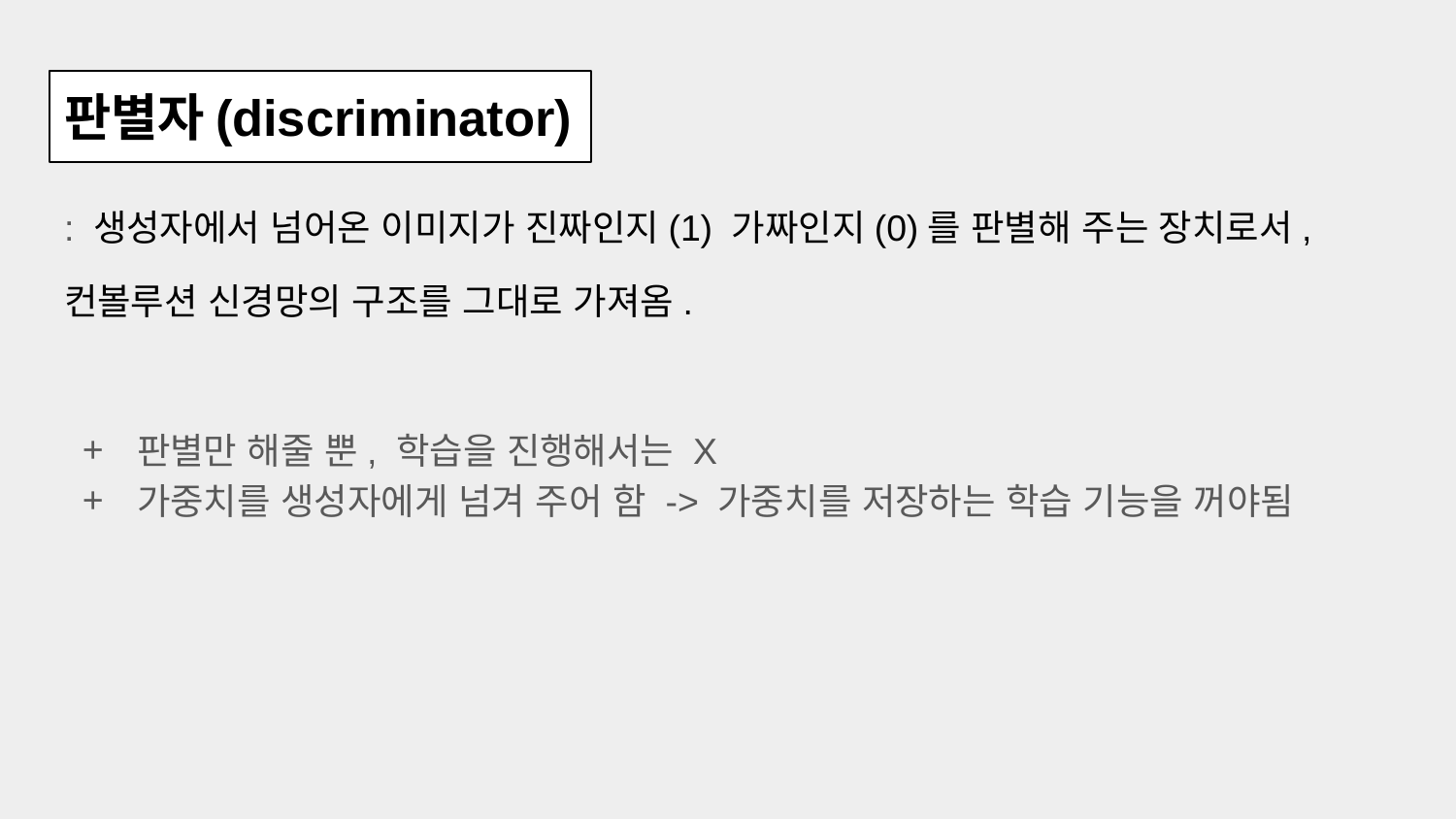

# 판별자(discriminator)
: 생성자에서 넘어온 이미지가 진짜인지(1) 가짜인지(0)를 판별해 주는 장치로서,
컨볼루션 신경망의 구조를 그대로 가져옴.

판별만 해줄 뿐, 학습을 진행해서는 X
가중치를 생성자에게 넘겨 주어 함 -> 가중치를 저장하는 학습 기능을 꺼야됨